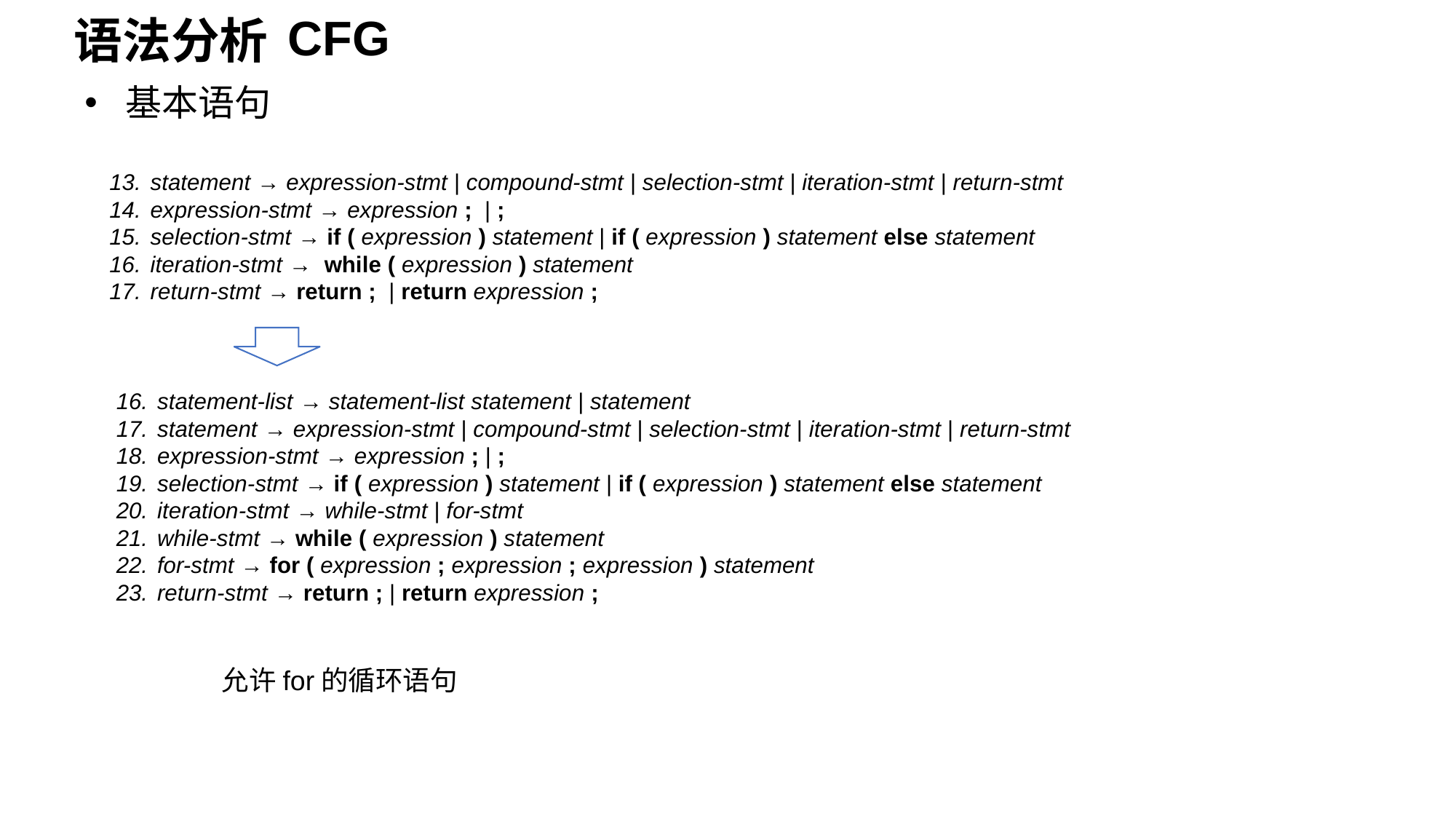

CFG
语法分析
基本语句
statement → expression-stmt | compound-stmt | selection-stmt | iteration-stmt | return-stmt
expression-stmt → expression ;  | ;
selection-stmt → if ( expression ) statement | if ( expression ) statement else statement
iteration-stmt →  while ( expression ) statement
return-stmt → return ;  | return expression ;

statement-list → statement-list statement | statement
statement → expression-stmt | compound-stmt | selection-stmt | iteration-stmt | return-stmt
expression-stmt → expression ; | ;
selection-stmt → if ( expression ) statement | if ( expression ) statement else statement
iteration-stmt → while-stmt | for-stmt
while-stmt → while ( expression ) statement
for-stmt → for ( expression ; expression ; expression ) statement
return-stmt → return ; | return expression ;
允许for的循环语句